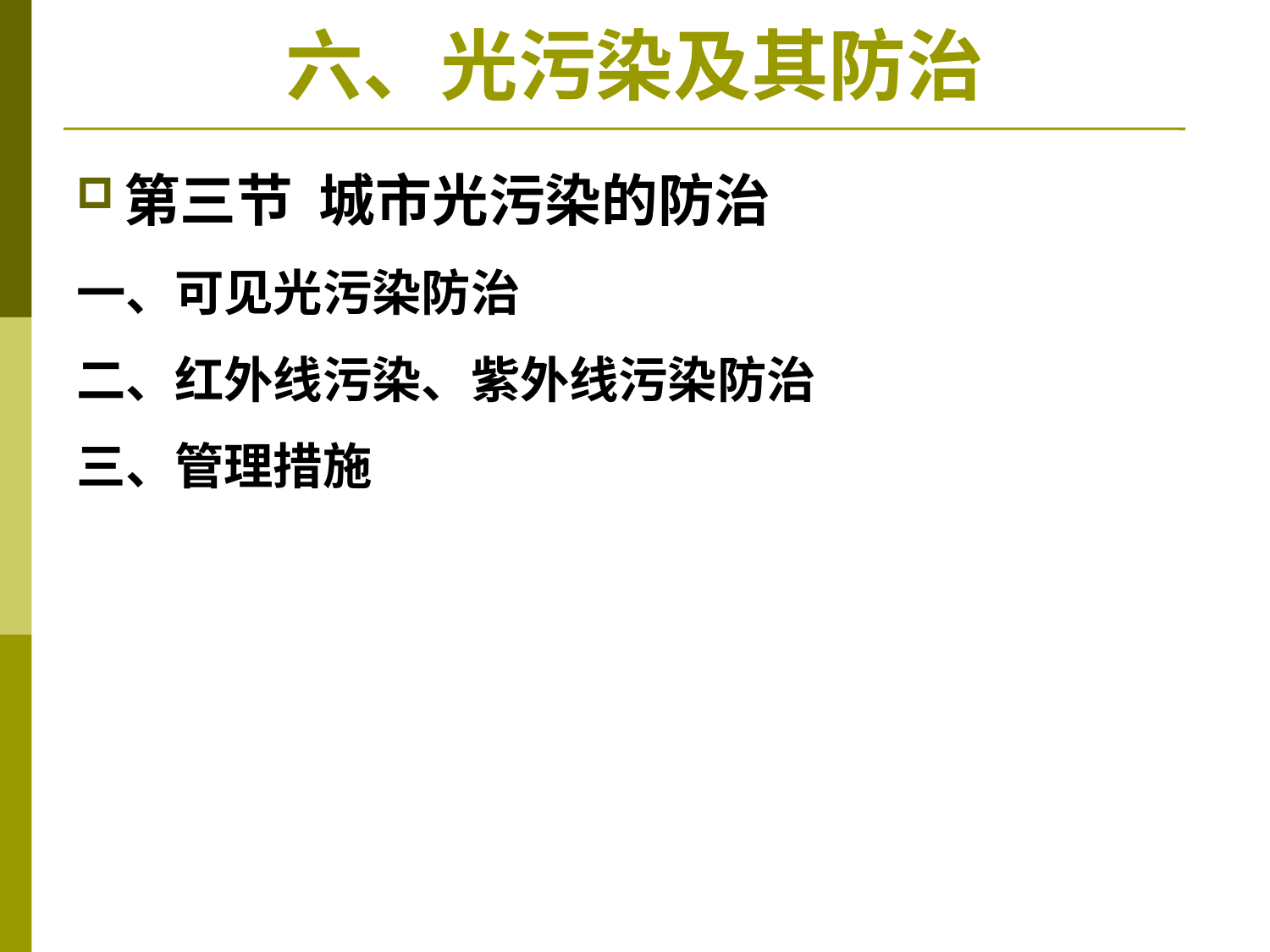

# 六、光污染及其防治
第三节  城市光污染的防治
一、可见光污染防治
二、红外线污染、紫外线污染防治
三、管理措施